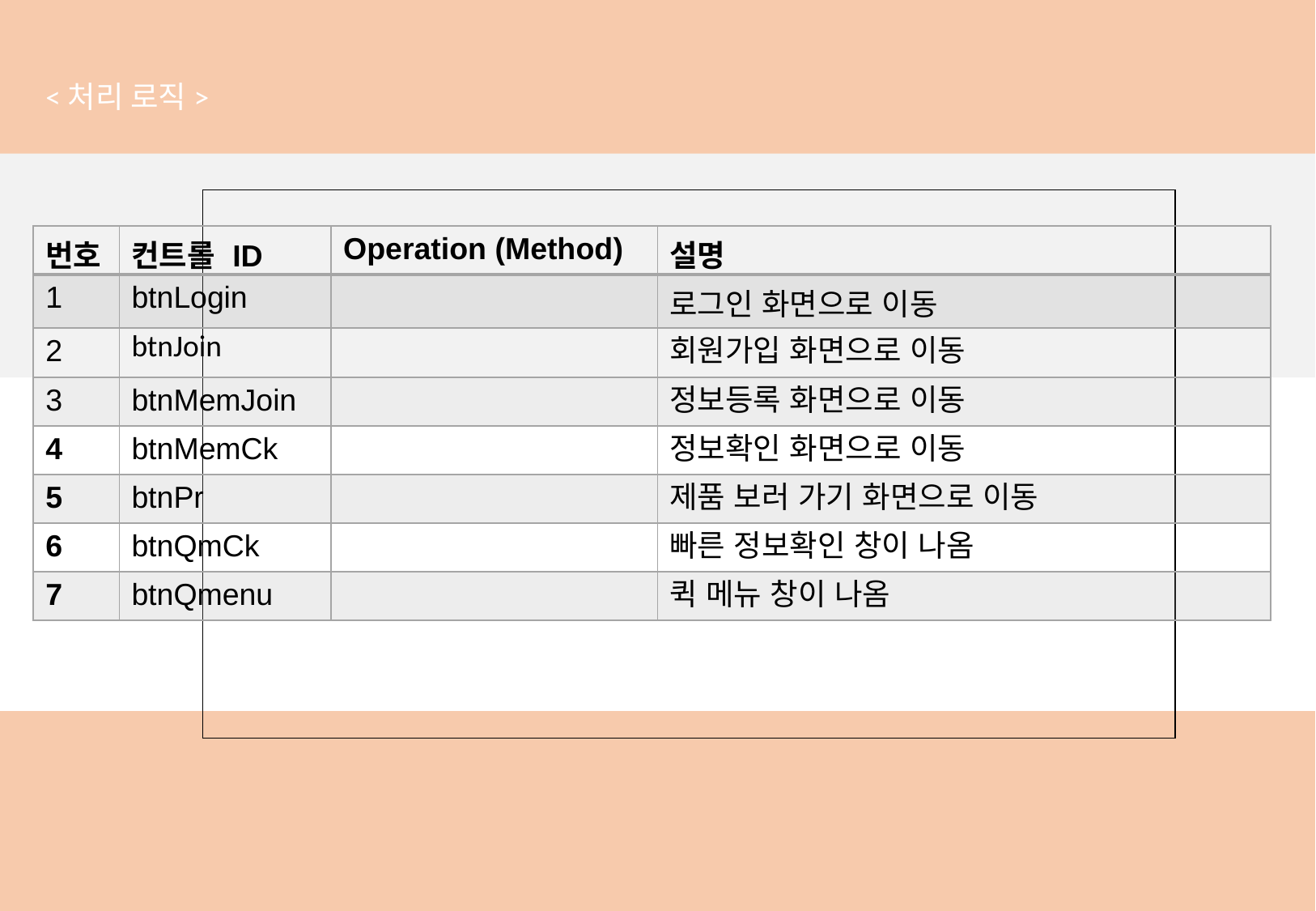

<처리 로직>

|  |
| --- |
| 번호 | 컨트롤 ID | Operation (Method) | 설명 |
| --- | --- | --- | --- |
| 1 | btnLogin |  | 로그인 화면으로 이동 |
| 2 | btnJoin |  | 회원가입 화면으로 이동 |
| 3 | btnMemJoin |  | 정보등록 화면으로 이동 |
| 4 | btnMemCk |  | 정보확인 화면으로 이동 |
| 5 | btnPr |  | 제품 보러 가기 화면으로 이동 |
| 6 | btnQmCk |  | 빠른 정보확인 창이 나옴 |
| 7 | btnQmenu |  | 퀵 메뉴 창이 나옴 |